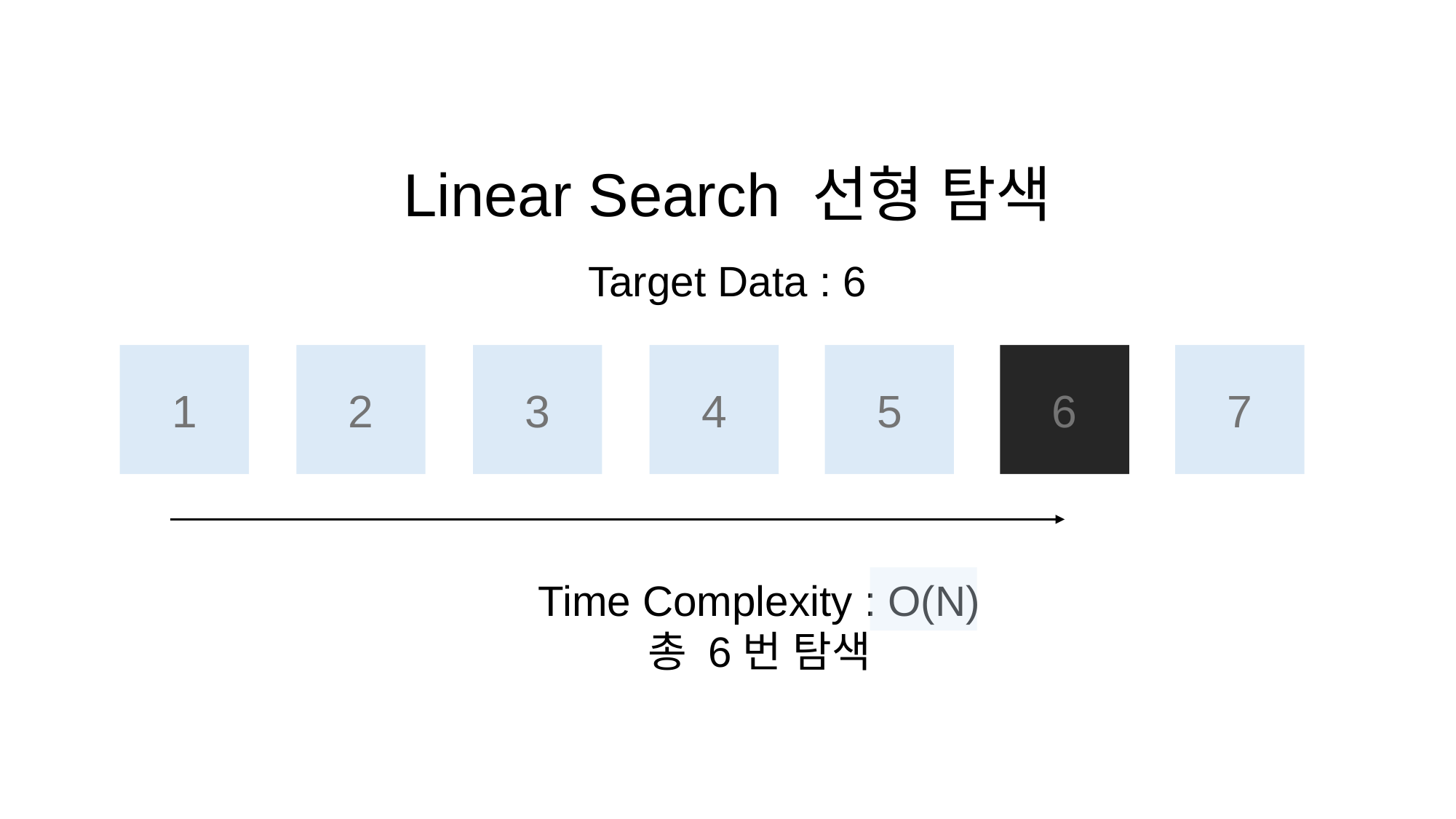

Linear Search 선형 탐색
Target Data : 6
7
1
3
4
5
6
2

Time Complexity : O(N)
총 6번 탐색